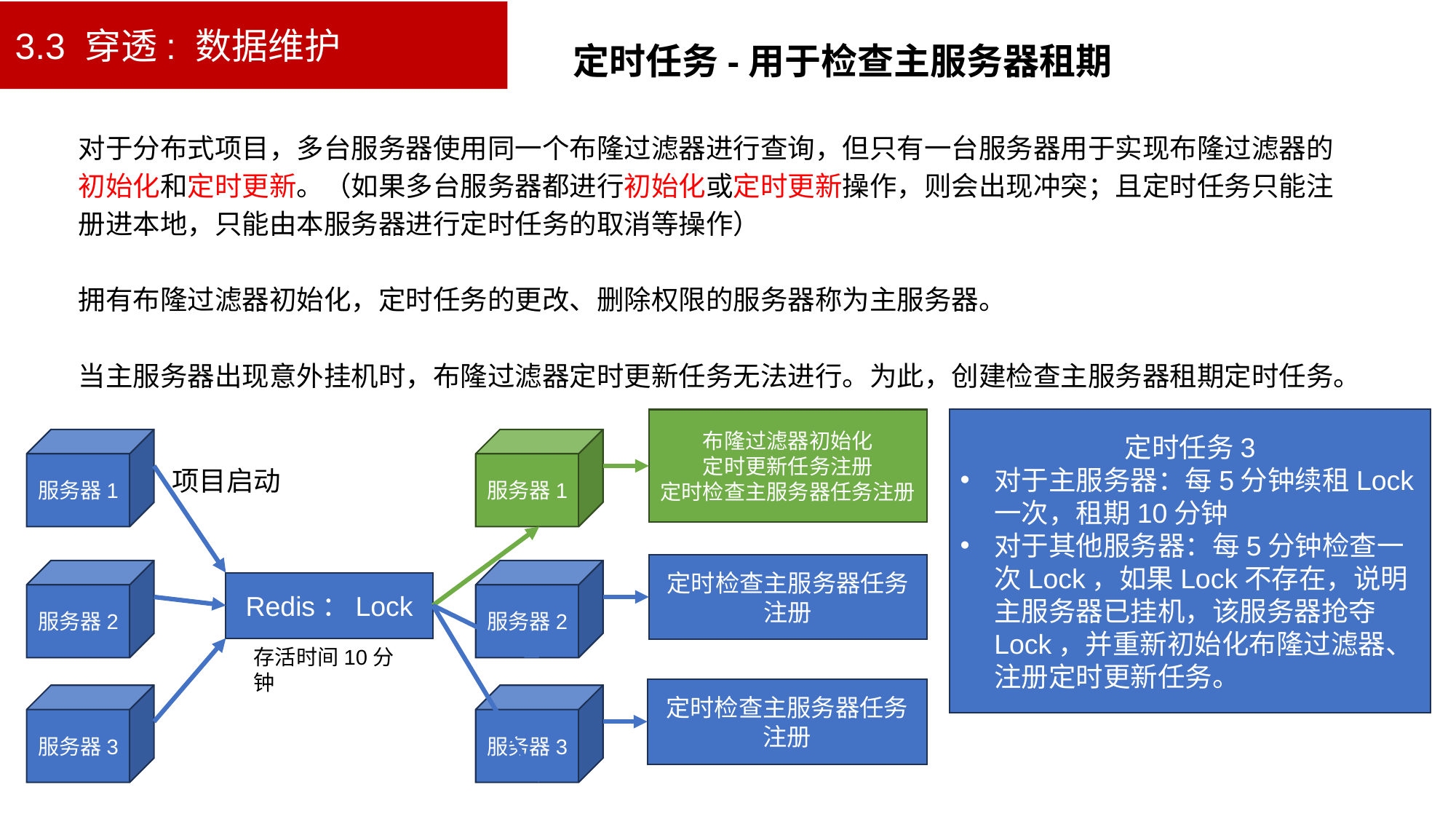

3.3 穿透: 数据维护
定时任务-用于检查主服务器租期
对于分布式项目，多台服务器使用同一个布隆过滤器进行查询，但只有一台服务器用于实现布隆过滤器的初始化和定时更新。（如果多台服务器都进行初始化或定时更新操作，则会出现冲突；且定时任务只能注册进本地，只能由本服务器进行定时任务的取消等操作）

拥有布隆过滤器初始化，定时任务的更改、删除权限的服务器称为主服务器。

当主服务器出现意外挂机时，布隆过滤器定时更新任务无法进行。为此，创建检查主服务器租期定时任务。
定时任务3
对于主服务器：每5分钟续租Lock一次，租期10分钟
对于其他服务器：每5分钟检查一次Lock，如果Lock不存在，说明主服务器已挂机，该服务器抢夺Lock，并重新初始化布隆过滤器、注册定时更新任务。
布隆过滤器初始化
定时更新任务注册
定时检查主服务器任务注册
服务器1
服务器1
项目启动
定时检查主服务器任务注册
服务器2
服务器2
Redis：Lock
存活时间10分钟
定时检查主服务器任务注册
服务器3
服务器3